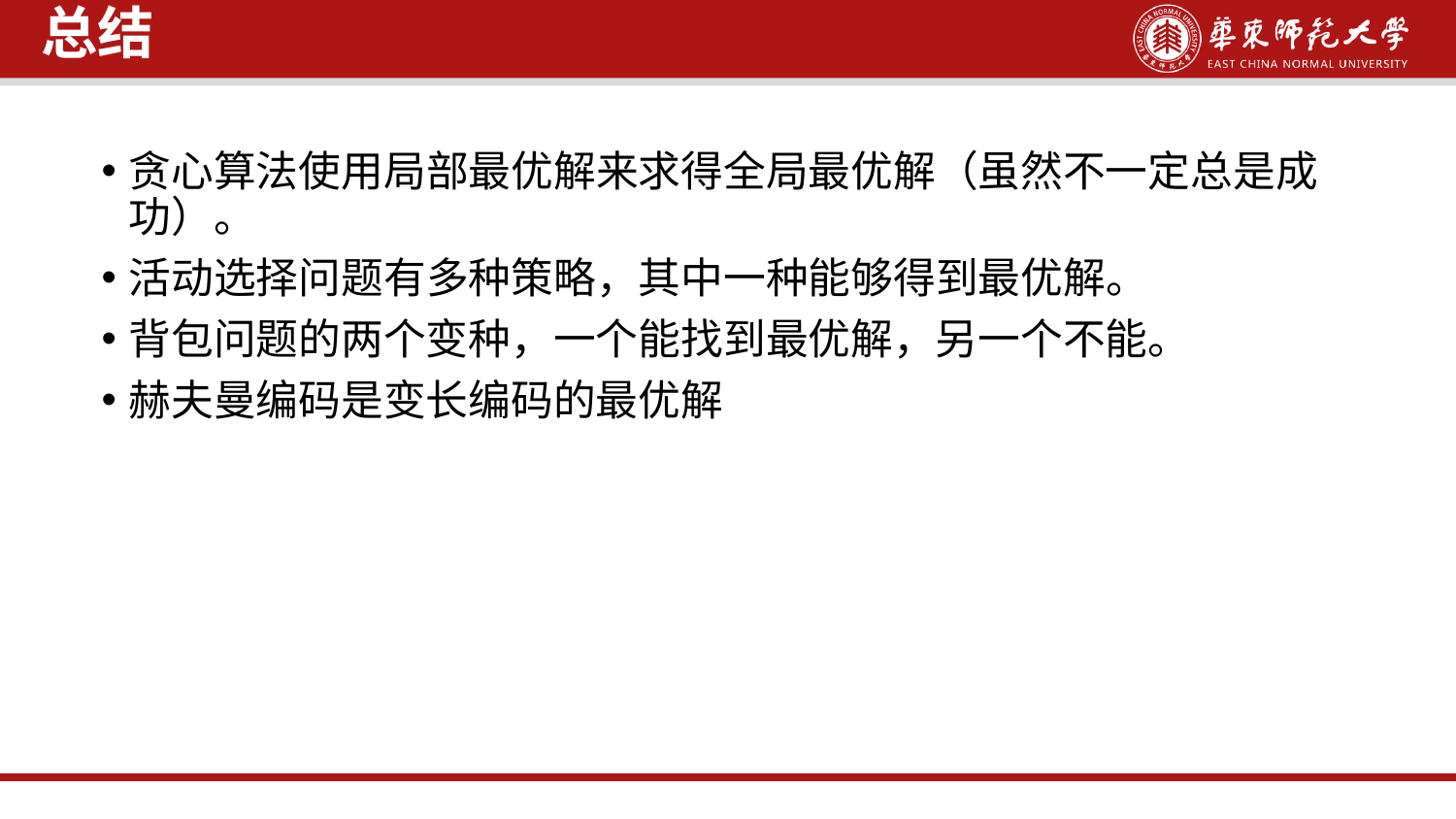

总结
贪心算法使用局部最优解来求得全局最优解（虽然不一定总是成功）。
活动选择问题有多种策略，其中一种能够得到最优解。
背包问题的两个变种，一个能找到最优解，另一个不能。
赫夫曼编码是变长编码的最优解